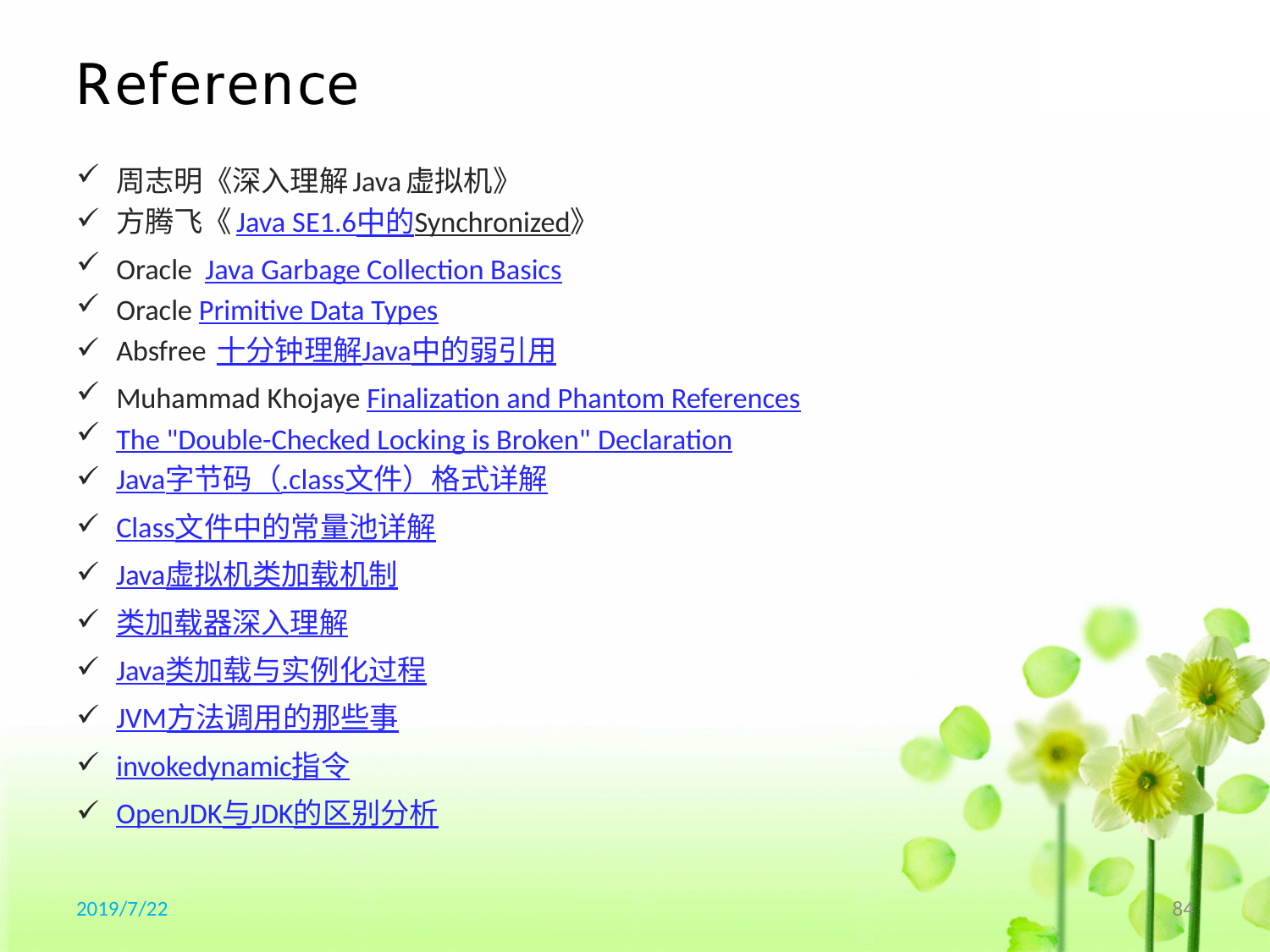

# Reference
周志明《深入理解Java虚拟机》
方腾飞《Java SE1.6中的Synchronized》
Oracle  Java Garbage Collection Basics
Oracle Primitive Data Types
Absfree 十分钟理解Java中的弱引用
Muhammad Khojaye Finalization and Phantom References
The "Double-Checked Locking is Broken" Declaration
Java字节码（.class文件）格式详解
Class文件中的常量池详解
Java虚拟机类加载机制
类加载器深入理解
Java类加载与实例化过程
JVM方法调用的那些事
invokedynamic指令
OpenJDK与JDK的区别分析

2019/7/22
84